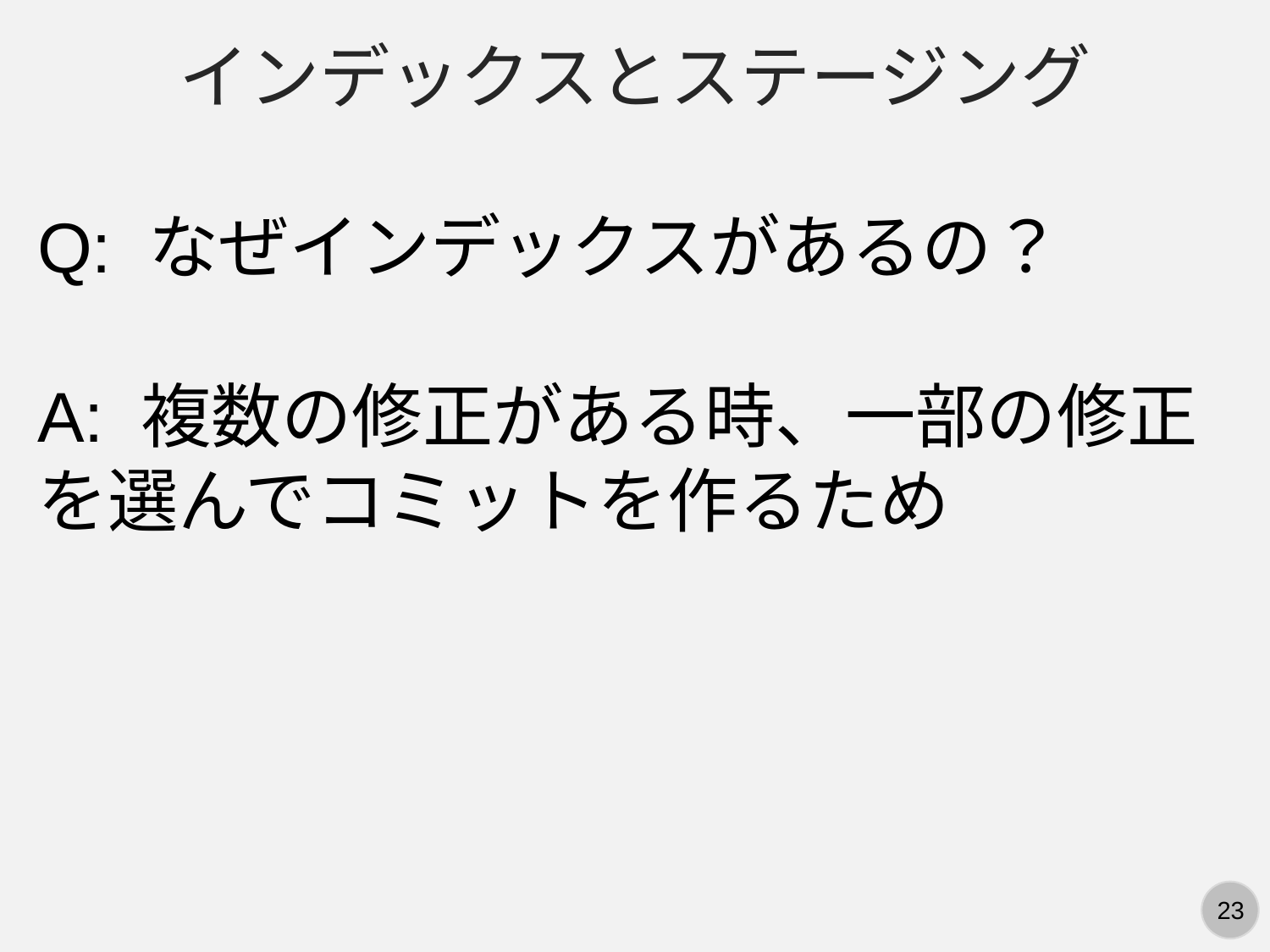

インデックスとステージング
Q: なぜインデックスがあるの？

A: 複数の修正がある時、一部の修正を選んでコミットを作るため